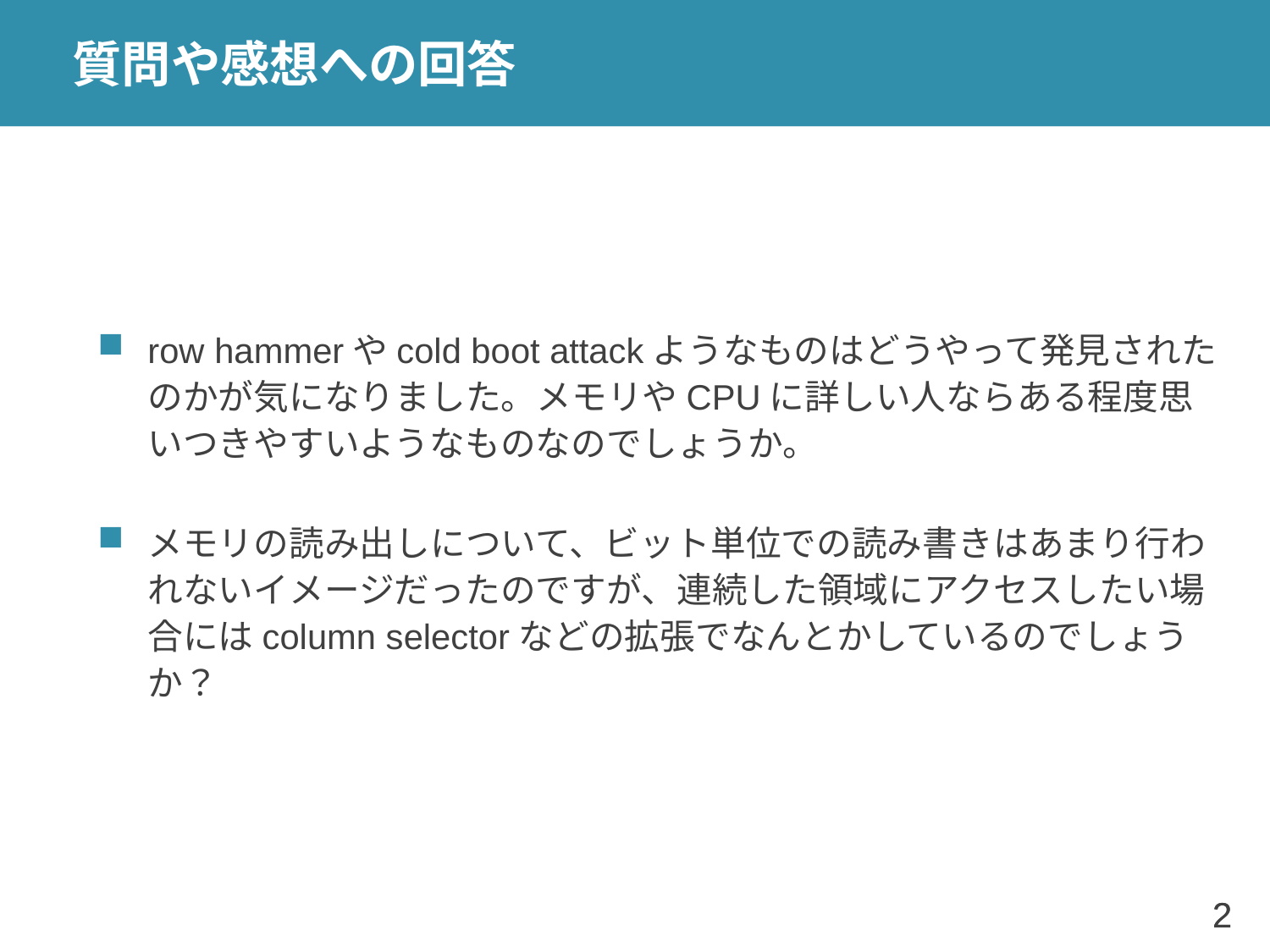

# 質問や感想への回答
row hammerやcold boot attackようなものはどうやって発見されたのかが気になりました。メモリやCPUに詳しい人ならある程度思いつきやすいようなものなのでしょうか。
メモリの読み出しについて、ビット単位での読み書きはあまり行われないイメージだったのですが、連続した領域にアクセスしたい場合にはcolumn selectorなどの拡張でなんとかしているのでしょうか？